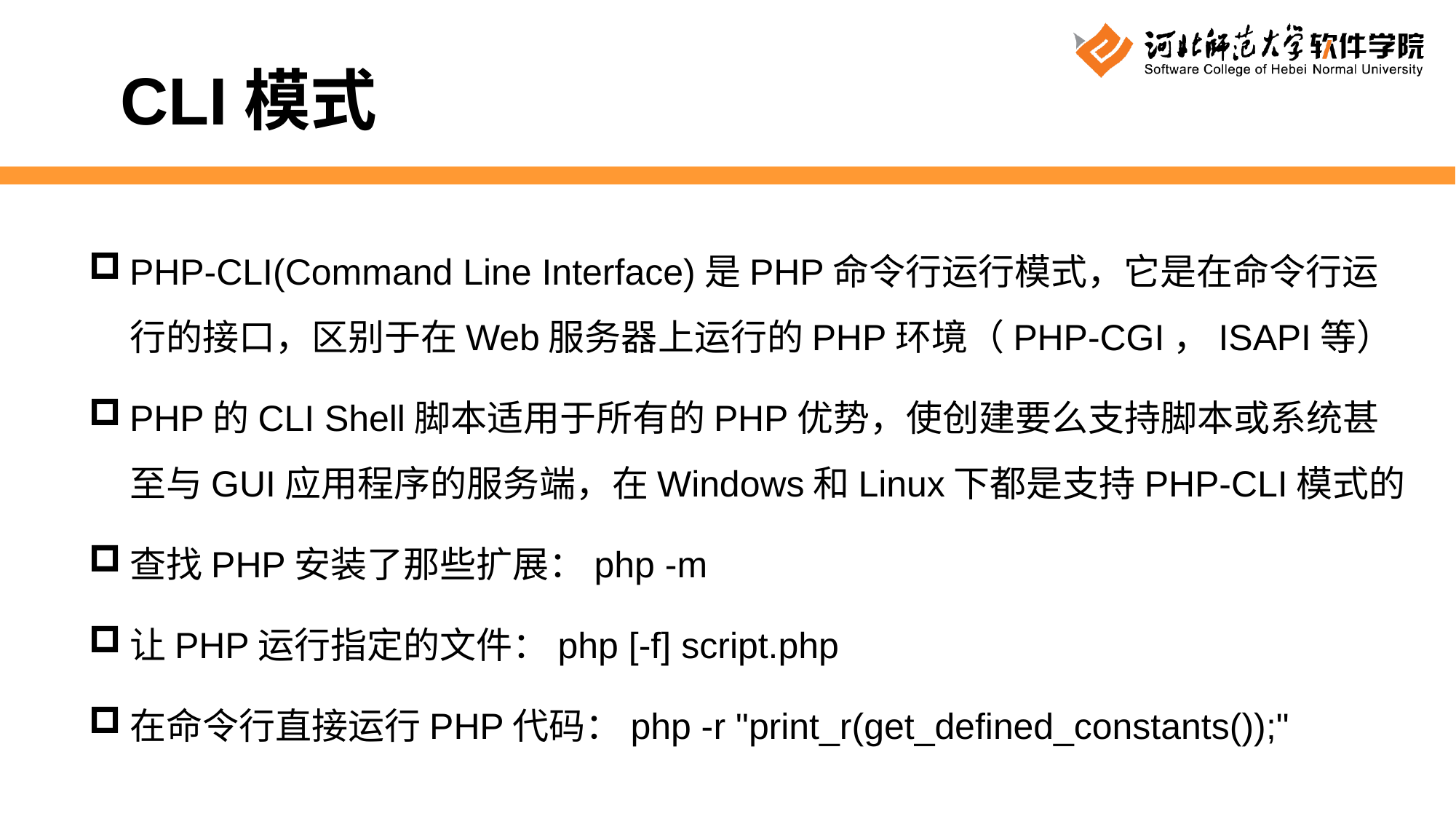

CLI模式
PHP-CLI(Command Line Interface)是PHP命令行运行模式，它是在命令行运行的接口，区别于在Web服务器上运行的PHP环境（PHP-CGI，ISAPI等）
PHP的CLI Shell脚本适用于所有的PHP优势，使创建要么支持脚本或系统甚至与GUI应用程序的服务端，在Windows和Linux下都是支持PHP-CLI模式的
查找PHP安装了那些扩展：php -m
让PHP运行指定的文件：php [-f] script.php
在命令行直接运行PHP代码：php -r "print_r(get_defined_constants());"